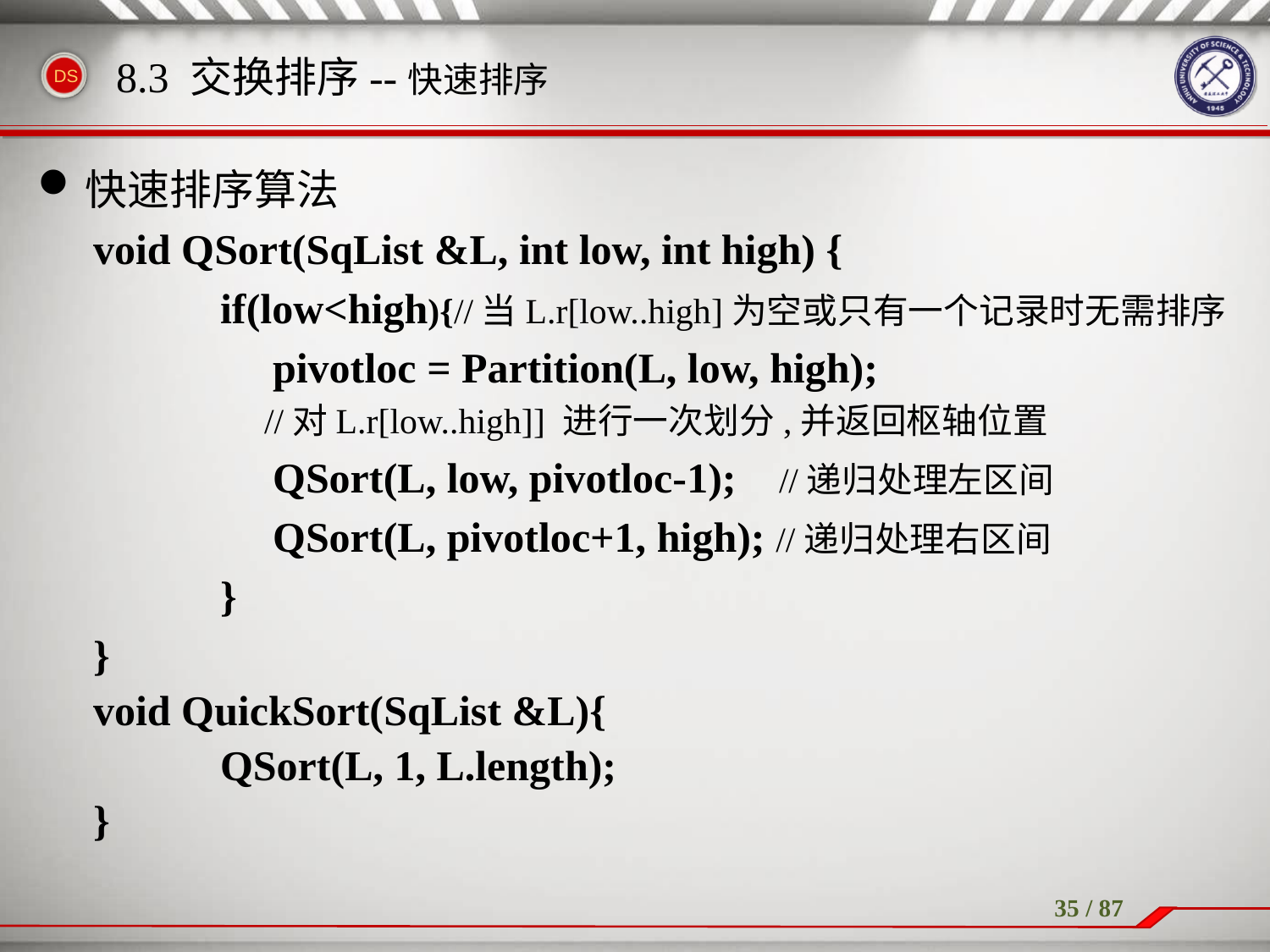

快速排序算法
void QSort(SqList &L, int low, int high) {
	if(low<high){//当L.r[low..high]为空或只有一个记录时无需排序
　　　　pivotloc = Partition(L, low, high);
　　        //对L.r[low..high]] 进行一次划分,并返回枢轴位置
　　　　QSort(L, low, pivotloc-1);    //递归处理左区间
　　　　QSort(L, pivotloc+1, high); //递归处理右区间
	}
}
void QuickSort(SqList &L){
	QSort(L, 1, L.length);
}

8.3 交换排序--快速排序